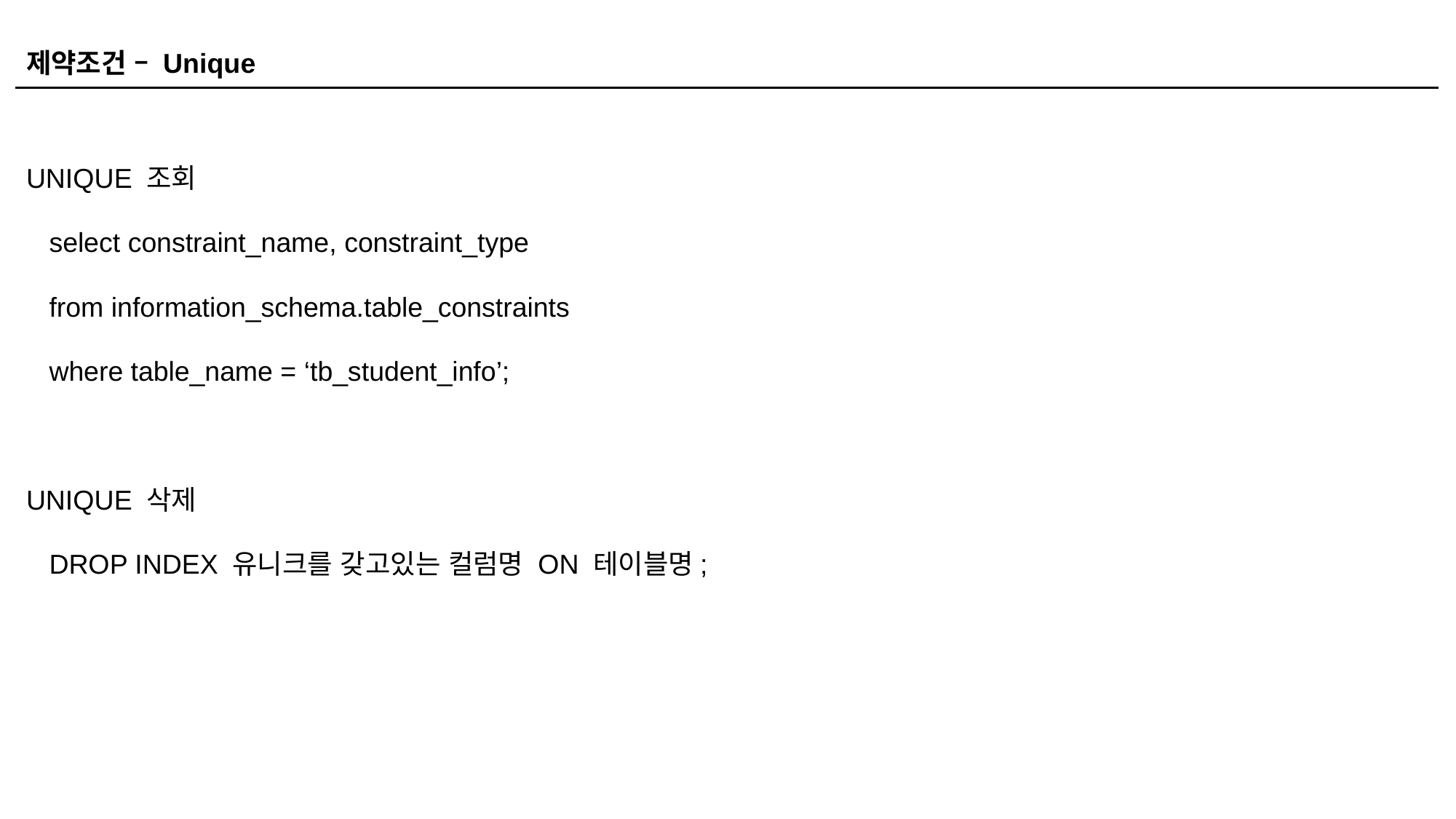

제약조건 – Unique
UNIQUE 조회
   select constraint_name, constraint_type
   from information_schema.table_constraints
   where table_name = ‘tb_student_info’;

UNIQUE 삭제
   DROP INDEX 유니크를 갖고있는 컬럼명 ON 테이블명;